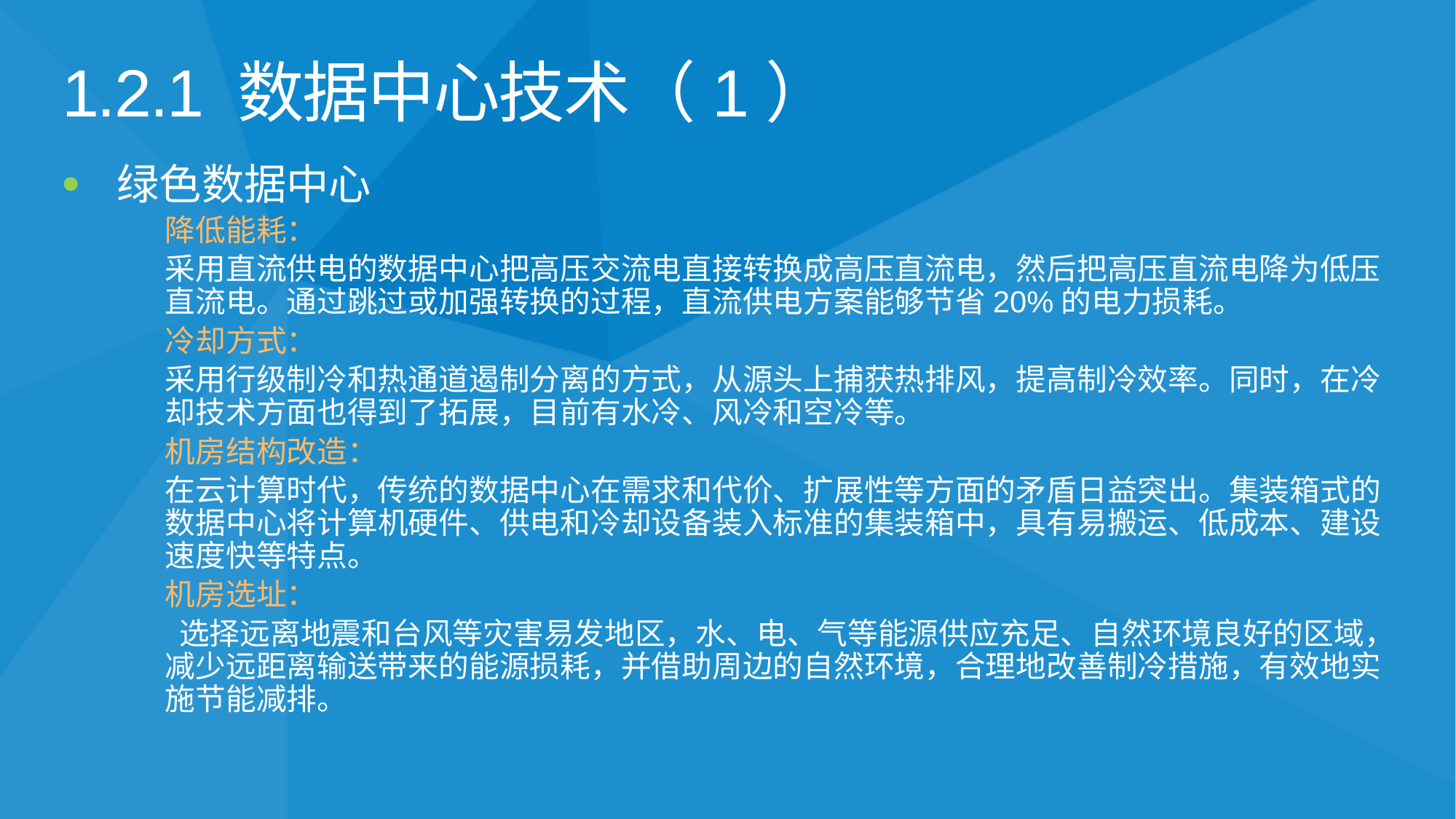

# 1.2.1 数据中心技术（1）
绿色数据中心
降低能耗：
采用直流供电的数据中心把高压交流电直接转换成高压直流电，然后把高压直流电降为低压直流电。通过跳过或加强转换的过程，直流供电方案能够节省20%的电力损耗。
冷却方式：
采用行级制冷和热通道遏制分离的方式，从源头上捕获热排风，提高制冷效率。同时，在冷却技术方面也得到了拓展，目前有水冷、风冷和空冷等。
机房结构改造：
在云计算时代，传统的数据中心在需求和代价、扩展性等方面的矛盾日益突出。集装箱式的数据中心将计算机硬件、供电和冷却设备装入标准的集装箱中，具有易搬运、低成本、建设速度快等特点。
机房选址：
 选择远离地震和台风等灾害易发地区，水、电、气等能源供应充足、自然环境良好的区域，减少远距离输送带来的能源损耗，并借助周边的自然环境，合理地改善制冷措施，有效地实施节能减排。